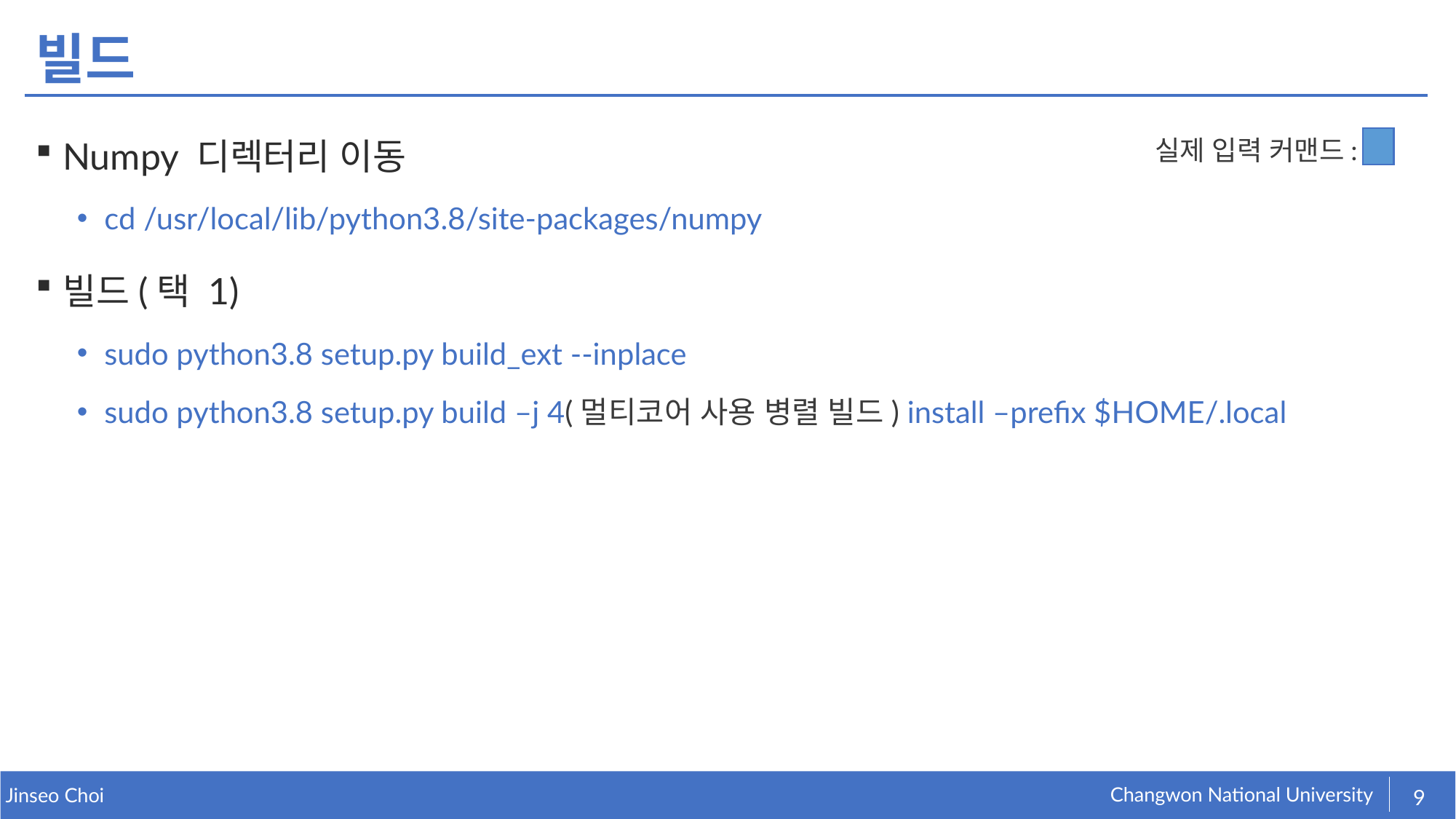

# 빌드
Numpy 디렉터리 이동
cd /usr/local/lib/python3.8/site-packages/numpy
빌드(택 1)
sudo python3.8 setup.py build_ext --inplace
sudo python3.8 setup.py build –j 4(멀티코어 사용 병렬 빌드) install –prefix $HOME/.local

실제 입력 커맨드:

9